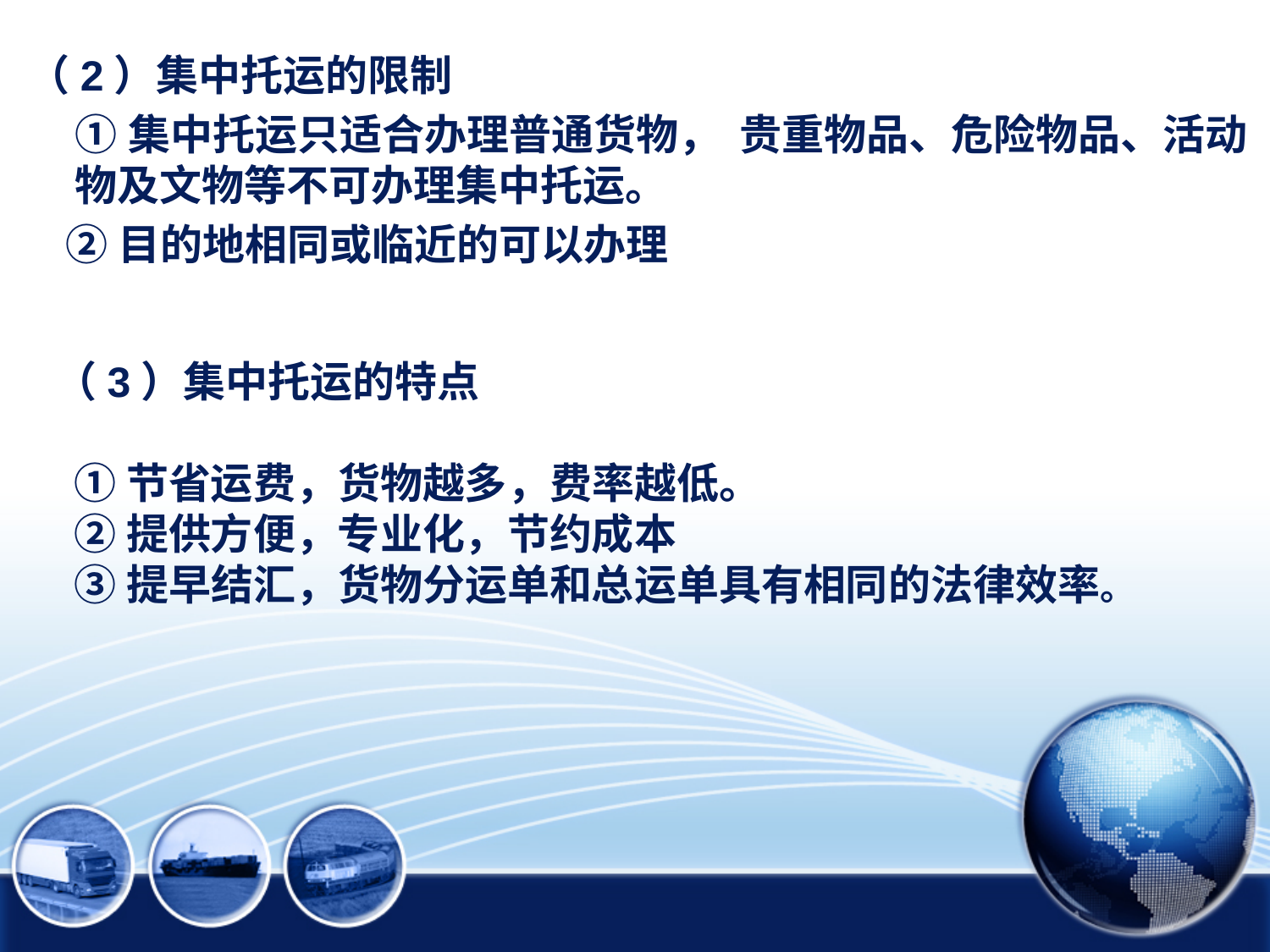

（2）集中托运的限制
     ①集中托运只适合办理普通货物，  贵重物品、危险物品、活动物及文物等不可办理集中托运。
    ②目的地相同或临近的可以办理
（3）集中托运的特点

  ①节省运费，货物越多，费率越低。
  ②提供方便，专业化，节约成本
  ③提早结汇，货物分运单和总运单具有相同的法律效率。